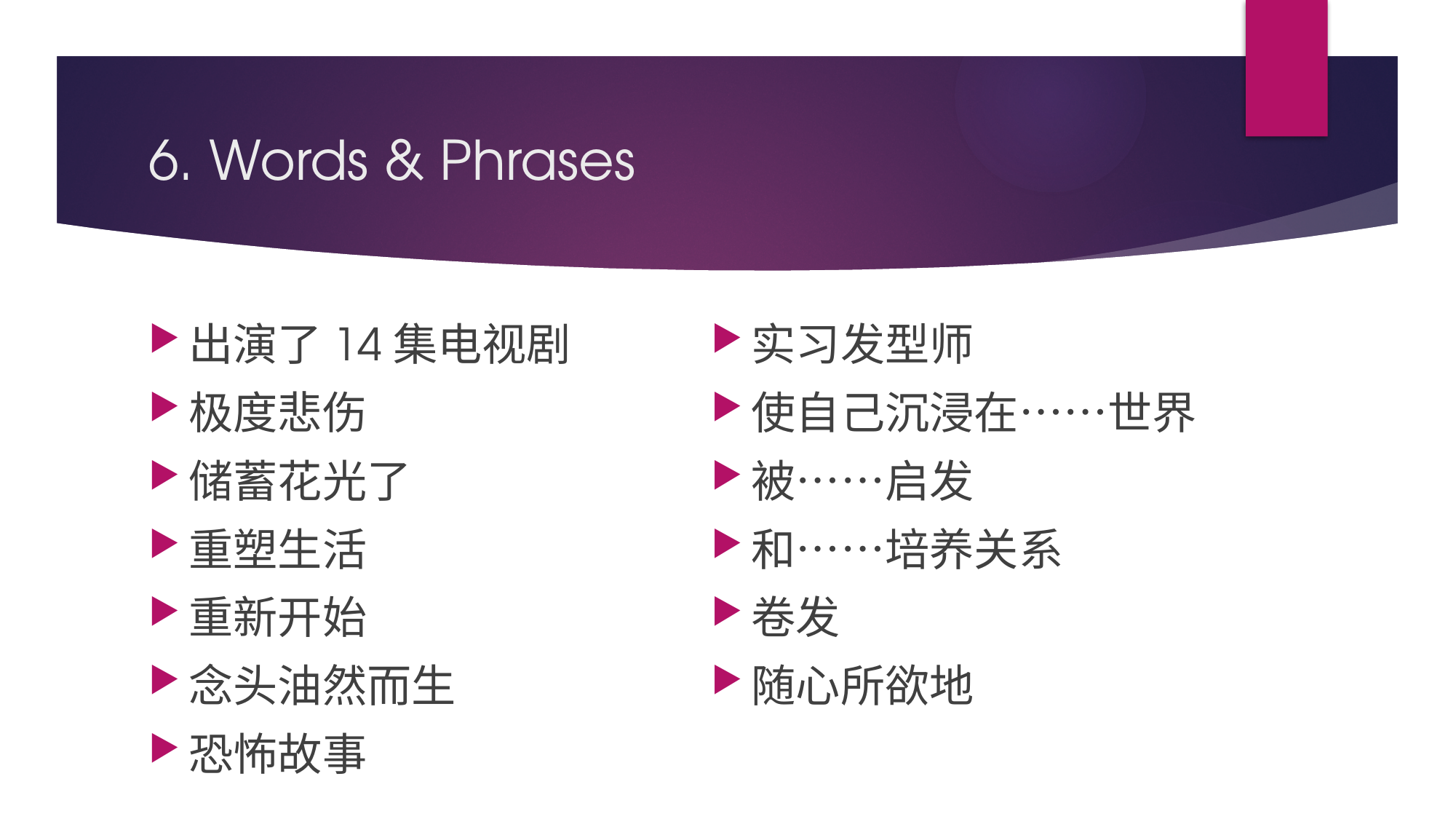

# 6. Words & Phrases
出演了14集电视剧
极度悲伤
储蓄花光了
重塑生活
重新开始
念头油然而生
恐怖故事
实习发型师
使自己沉浸在……世界
被……启发
和……培养关系
卷发
随心所欲地